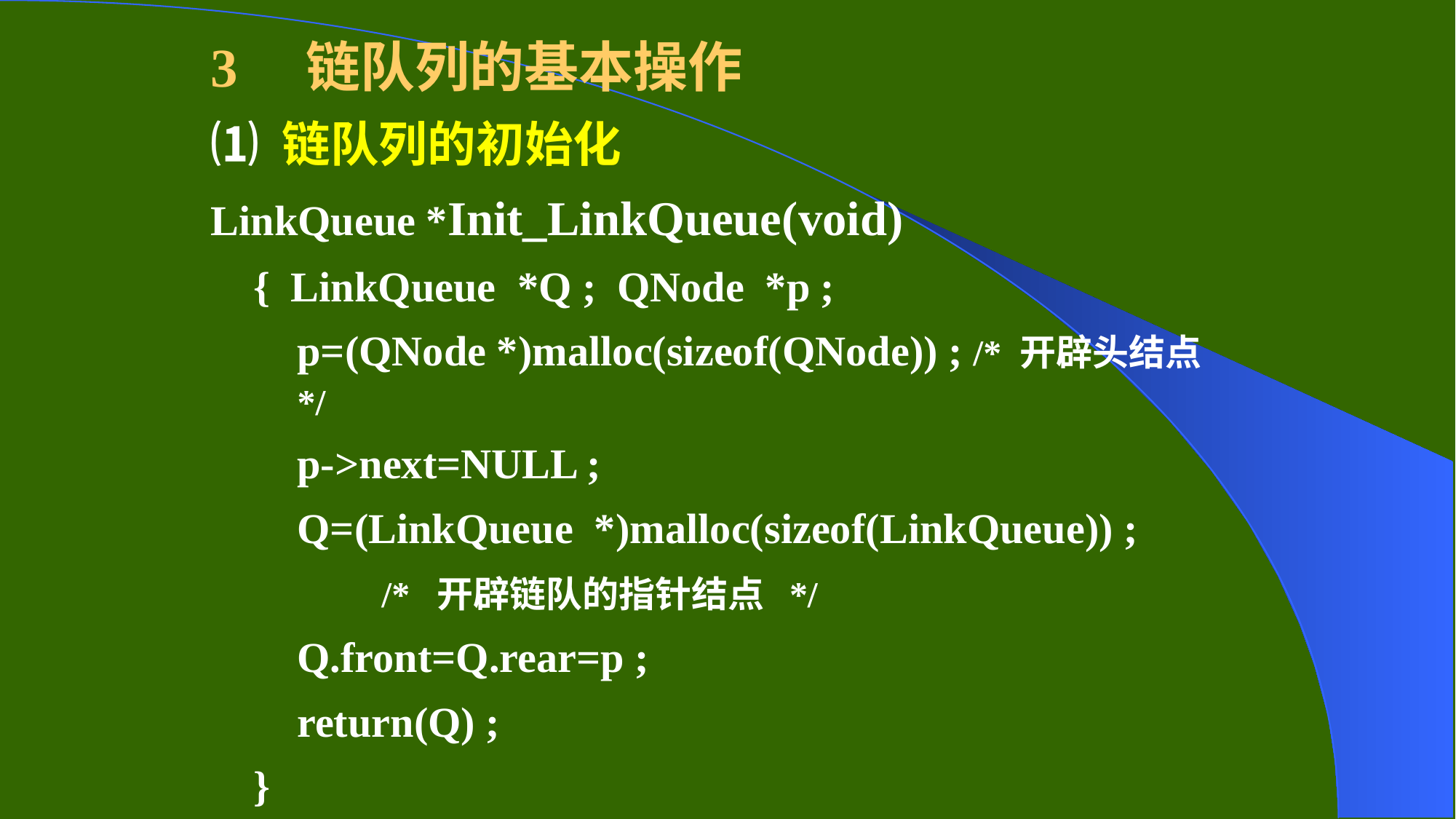

3    链队列的基本操作
⑴ 链队列的初始化
LinkQueue *Init_LinkQueue(void)
{  LinkQueue  *Q ;  QNode  *p ;
p=(QNode *)malloc(sizeof(QNode)) ; /* 开辟头结点 */
p->next=NULL ;
Q=(LinkQueue  *)malloc(sizeof(LinkQueue)) ;
        /*  开辟链队的指针结点  */
Q.front=Q.rear=p ;
return(Q) ;
}
#